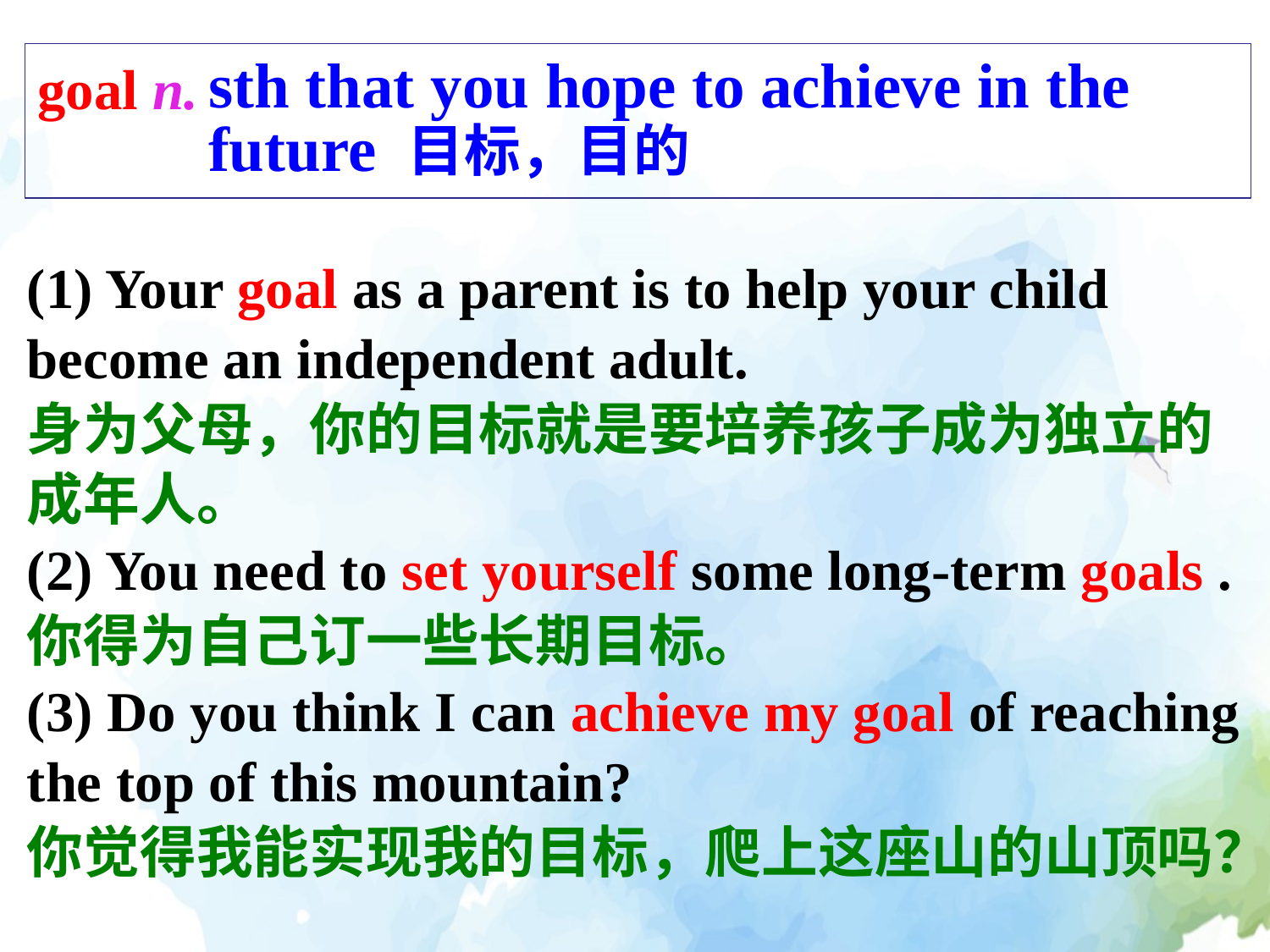

goal n.

sth that you hope to achieve in the future 目标，目的
(1) Your goal as a parent is to help your child become an independent adult.
身为父母，你的目标就是要培养孩子成为独立的成年人。
(2) You need to set yourself some long-term goals .
你得为自己订一些长期目标。
(3) Do you think I can achieve my goal of reaching the top of this mountain?
你觉得我能实现我的目标，爬上这座山的山顶吗？